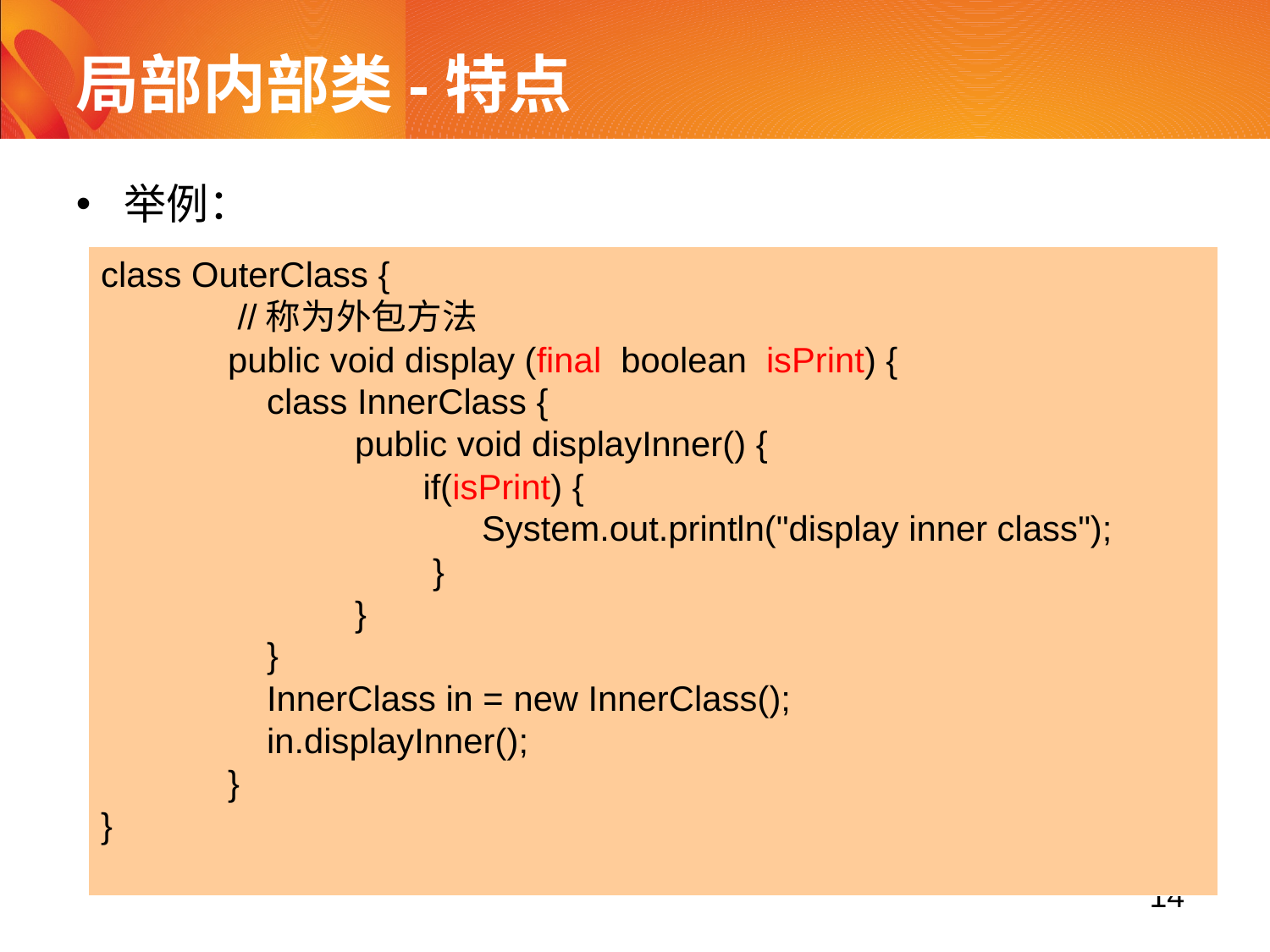

# 局部内部类-特点
举例：
class OuterClass {
	 //称为外包方法
	public void display (final  boolean  isPrint) {
	    class InnerClass {
		public void displayInner() {
		       if(isPrint) {
			System.out.println("display inner class");
		        }
		}
	    }
	    InnerClass in = new InnerClass();
	    in.displayInner();
	}
}